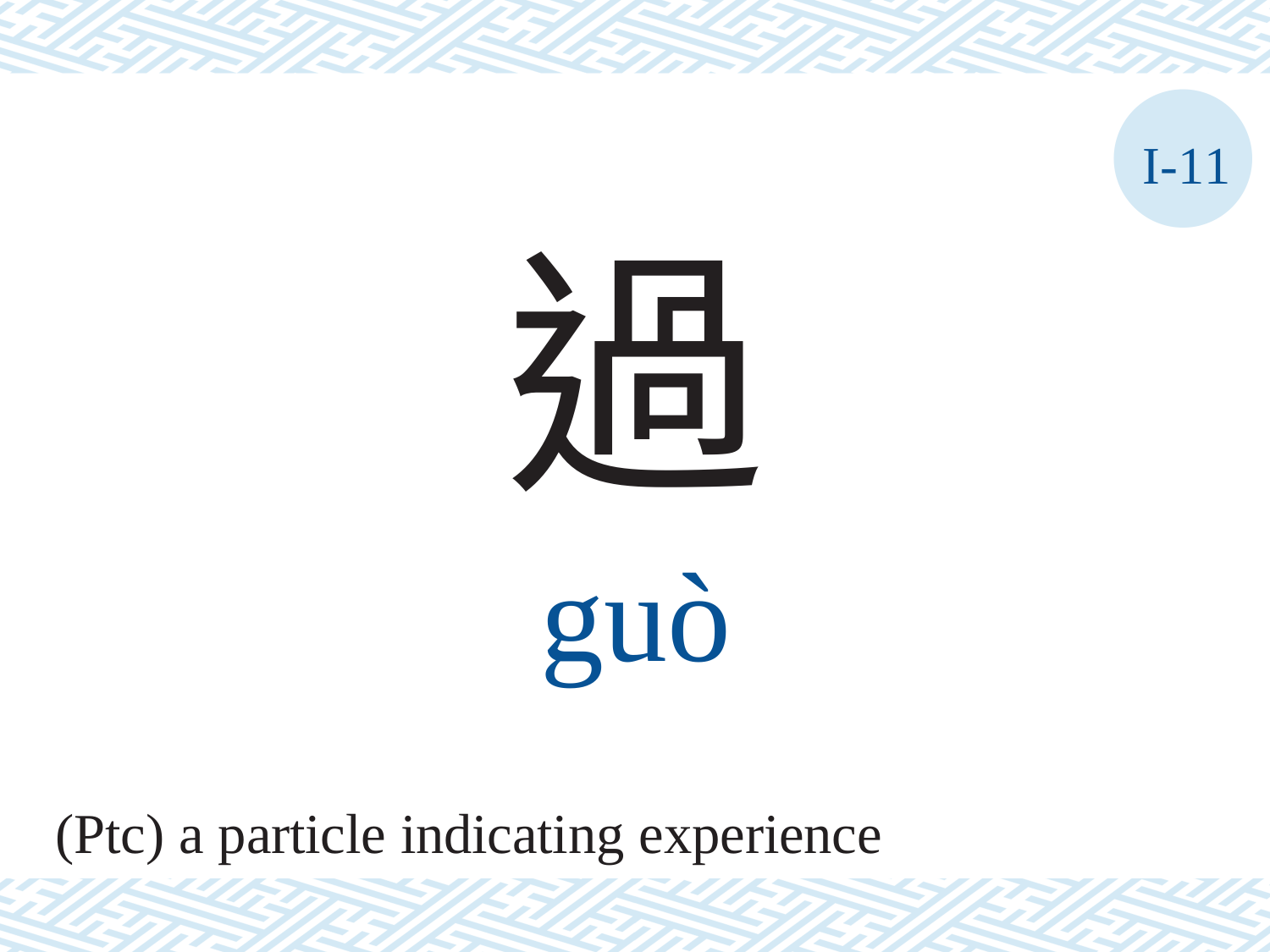

I-11
過
guò
(Ptc) a particle indicating experience